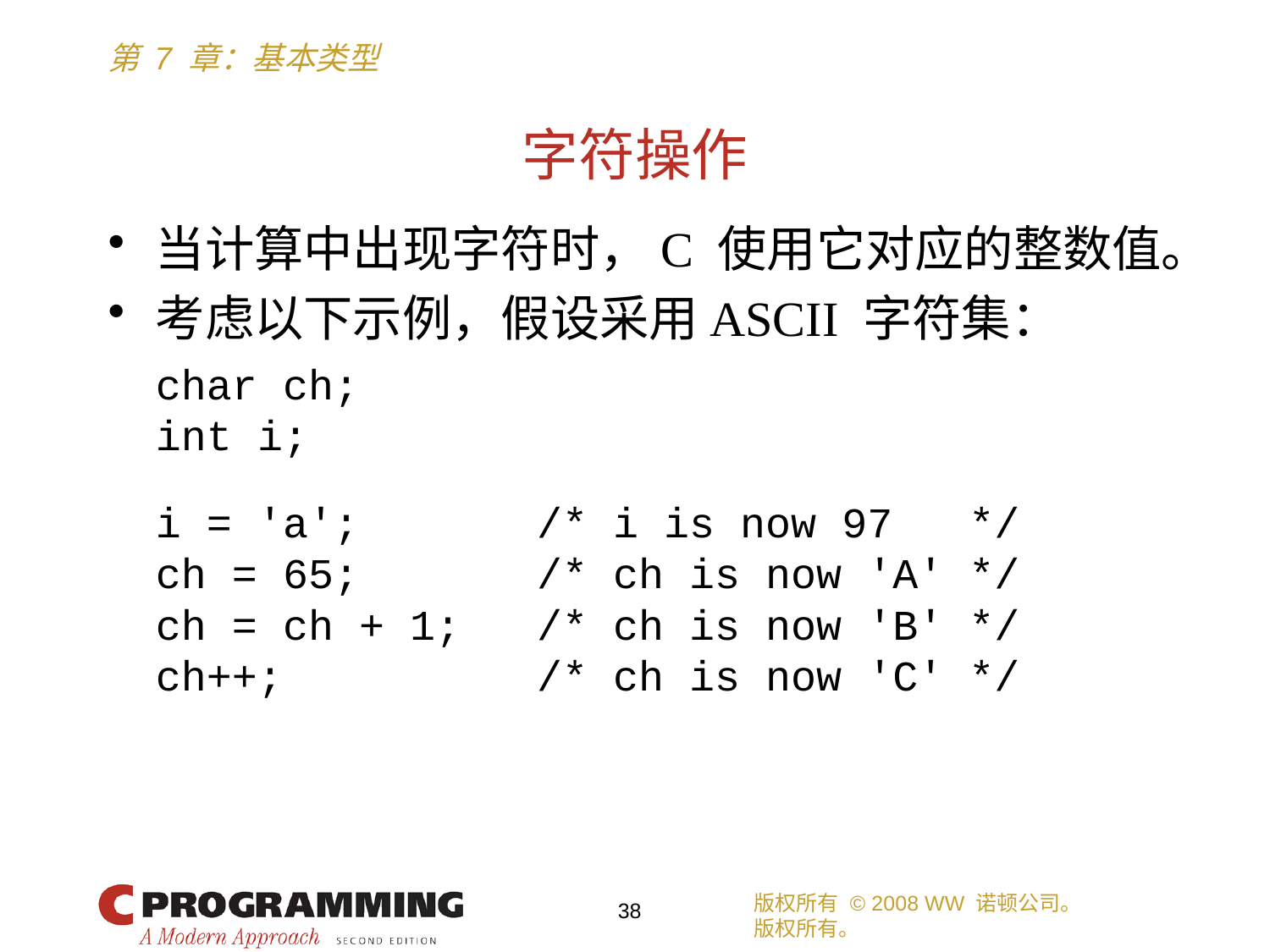

# 字符操作
当计算中出现字符时，C 使用它对应的整数值。
考虑以下示例，假设采用ASCII 字符集：
	char ch;
	int i;

	i = 'a';       /* i is now 97   */
	ch = 65;       /* ch is now 'A' */
	ch = ch + 1;   /* ch is now 'B' */
	ch++;          /* ch is now 'C' */

版权所有 © 2008 WW 诺顿公司。
版权所有。
38